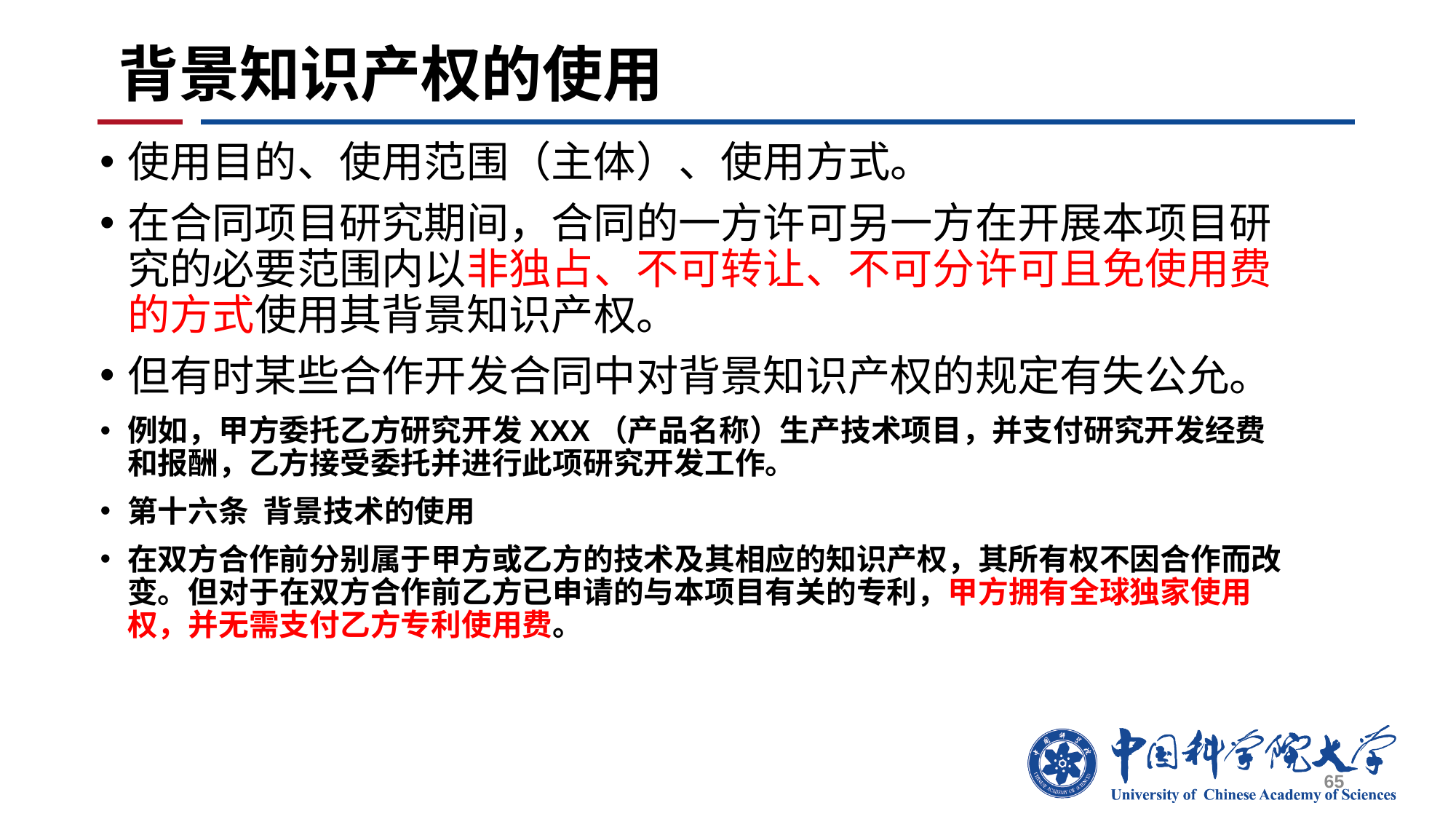

65
# 背景知识产权的使用
使用目的、使用范围（主体）、使用方式。
在合同项目研究期间，合同的一方许可另一方在开展本项目研究的必要范围内以非独占、不可转让、不可分许可且免使用费的方式使用其背景知识产权。
但有时某些合作开发合同中对背景知识产权的规定有失公允。
例如，甲方委托乙方研究开发XXX（产品名称）生产技术项目，并支付研究开发经费和报酬，乙方接受委托并进行此项研究开发工作。
第十六条  背景技术的使用
在双方合作前分别属于甲方或乙方的技术及其相应的知识产权，其所有权不因合作而改变。但对于在双方合作前乙方已申请的与本项目有关的专利，甲方拥有全球独家使用权，并无需支付乙方专利使用费。